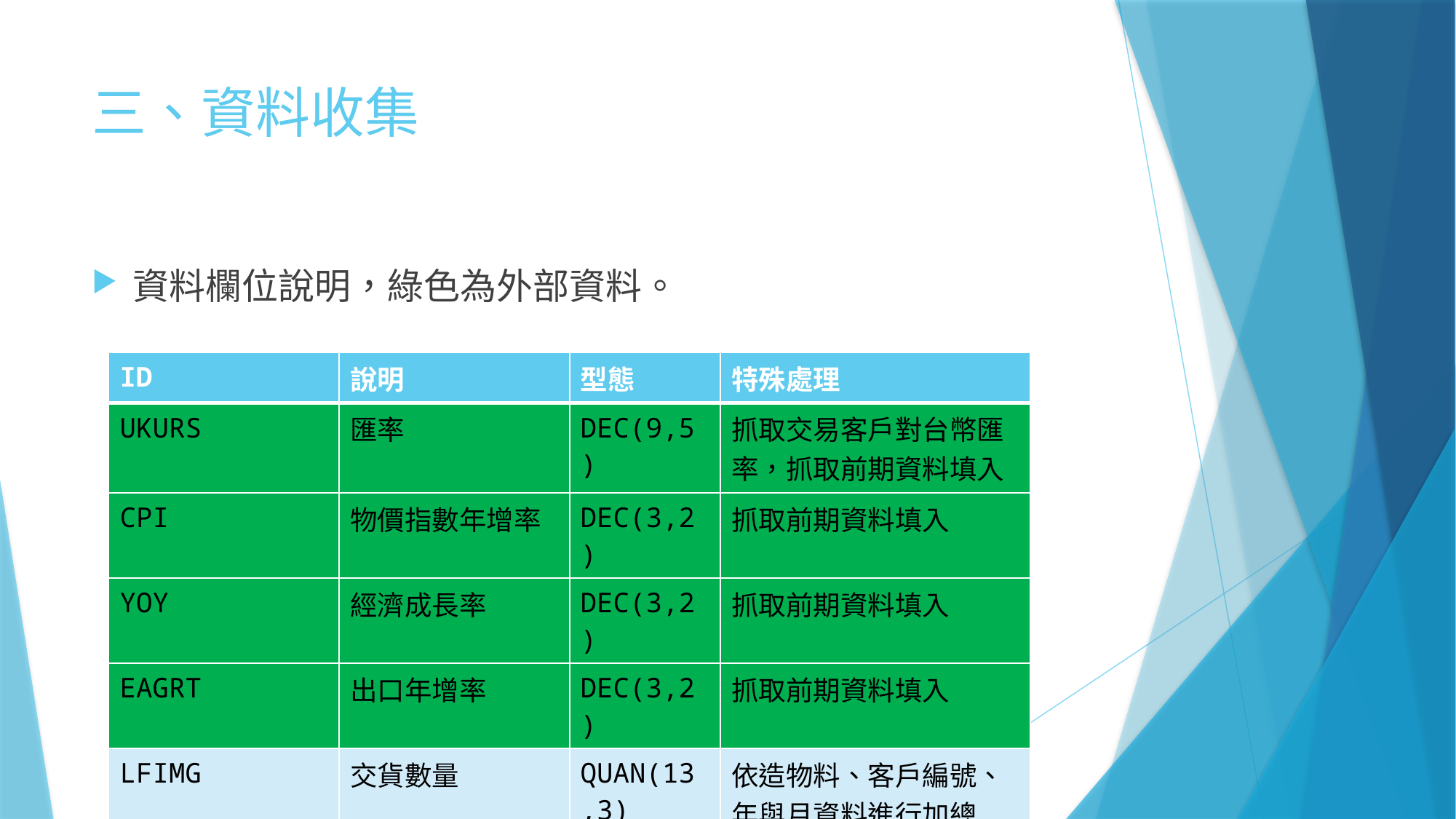

# 三、資料收集
資料欄位說明，綠色為外部資料。
| ID | 說明 | 型態 | 特殊處理 |
| --- | --- | --- | --- |
| UKURS | 匯率 | DEC(9,5) | 抓取交易客戶對台幣匯率，抓取前期資料填入 |
| CPI | 物價指數年增率 | DEC(3,2) | 抓取前期資料填入 |
| YOY | 經濟成長率 | DEC(3,2) | 抓取前期資料填入 |
| EAGRT | 出口年增率 | DEC(3,2) | 抓取前期資料填入 |
| LFIMG | 交貨數量 | QUAN(13,3) | 依造物料、客戶編號、年與月資料進行加總 |